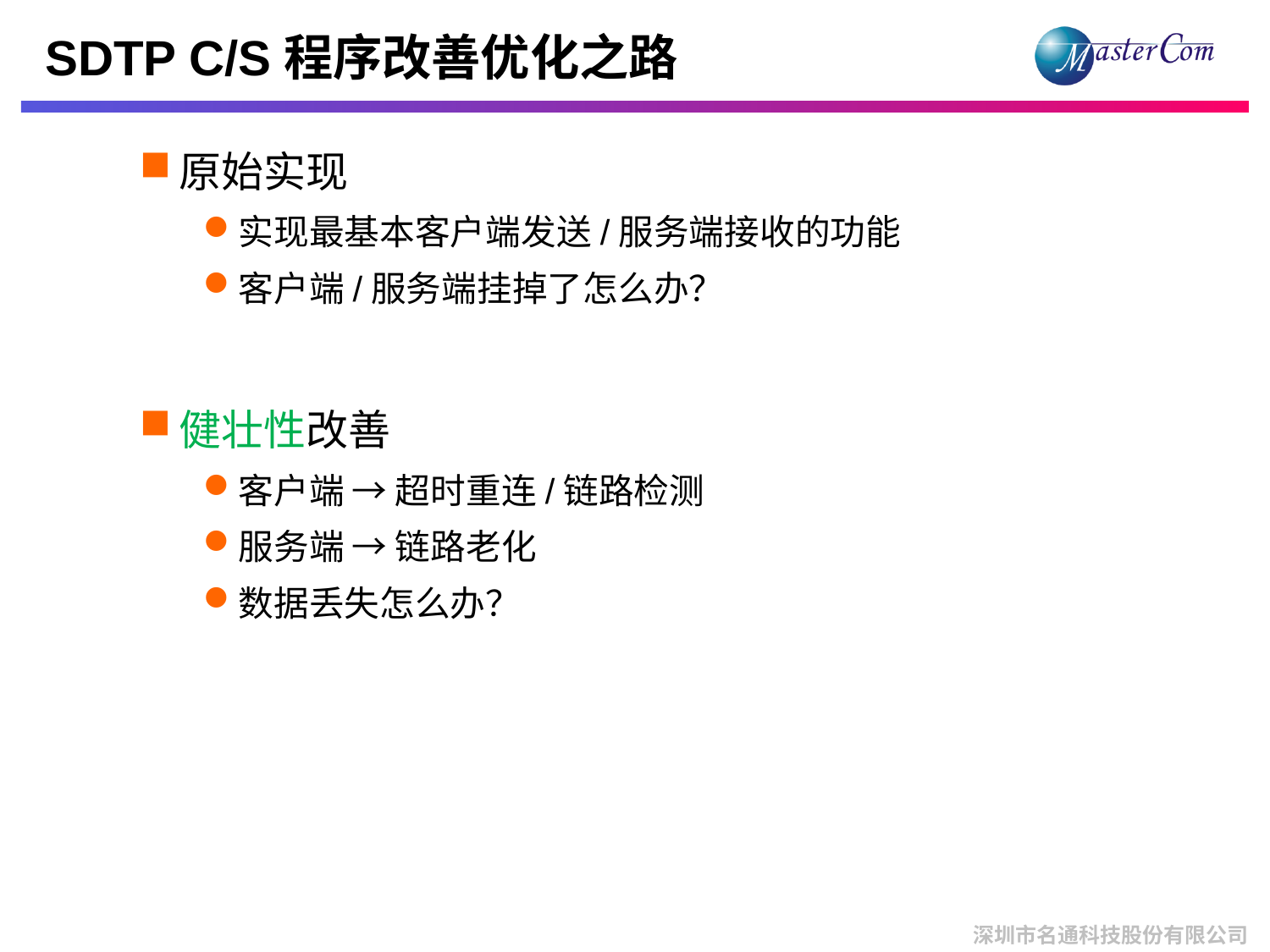

# SDTP C/S程序改善优化之路
原始实现
实现最基本客户端发送/服务端接收的功能
客户端/服务端挂掉了怎么办？

健壮性改善
客户端 → 超时重连/链路检测
服务端 → 链路老化
数据丢失怎么办？